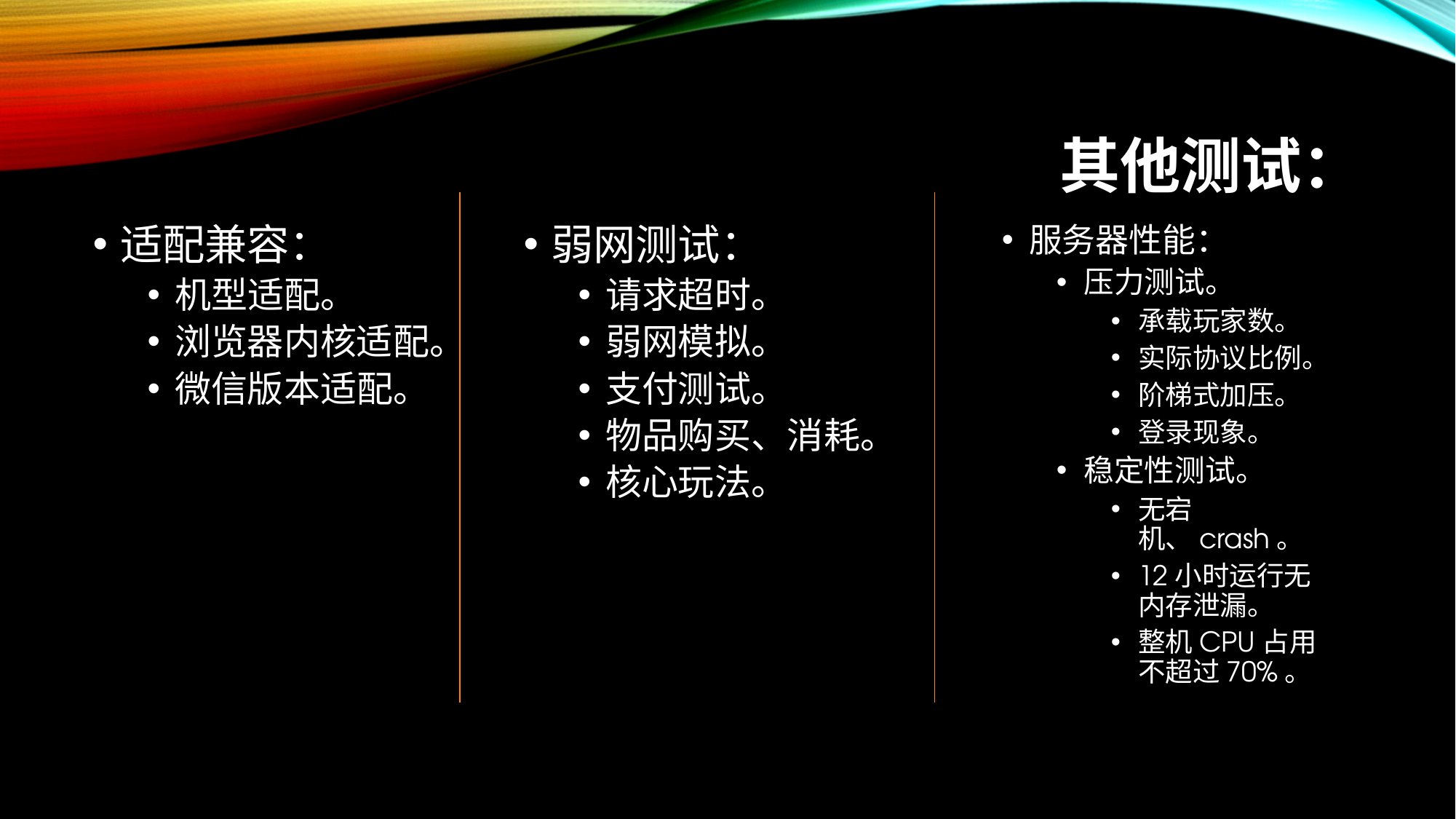

# 其他测试：
适配兼容：
机型适配。
浏览器内核适配。
微信版本适配。
弱网测试：
请求超时。
弱网模拟。
支付测试。
物品购买、消耗。
核心玩法。
服务器性能：
压力测试。
承载玩家数。
实际协议比例。
阶梯式加压。
登录现象。
稳定性测试。
无宕机、crash。
12小时运行无内存泄漏。
整机CPU占用不超过70%。